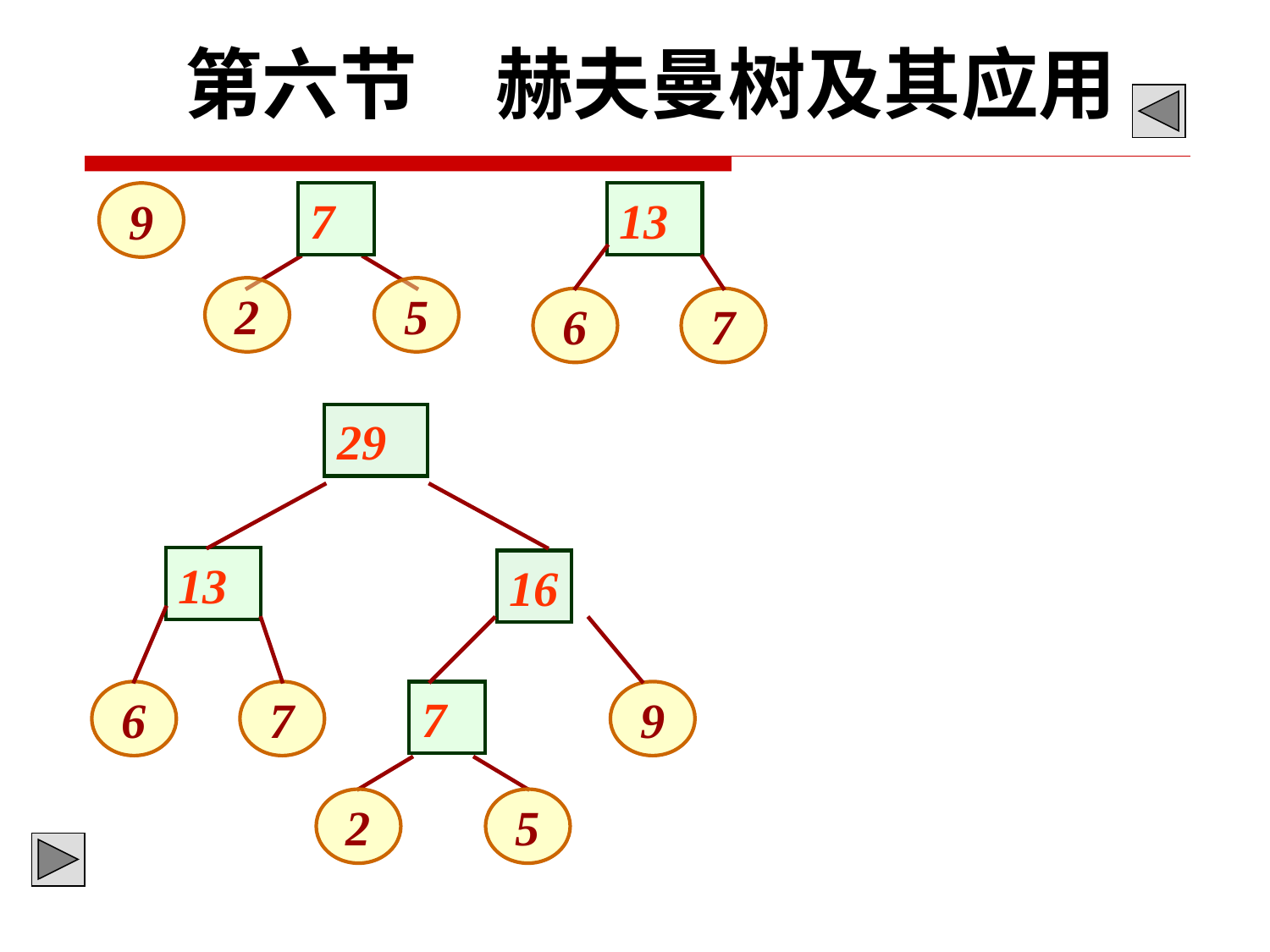

第六节　赫夫曼树及其应用

9
7
13

2
5
6
7
29

13
16

6
7
7
9

2
5